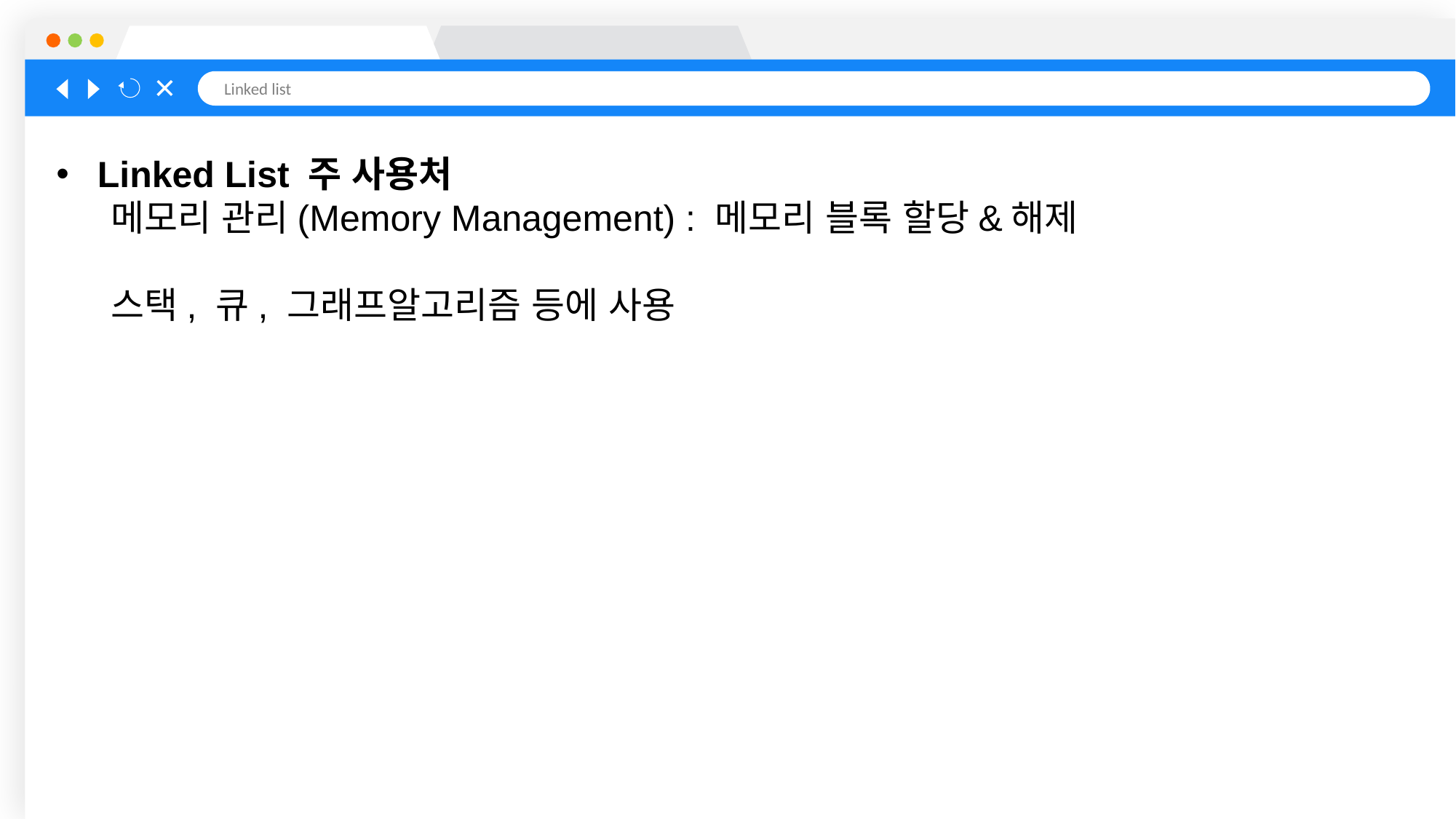

Linked list

#
Linked List 주 사용처
메모리 관리(Memory Management) : 메모리 블록 할당&해제

스택, 큐, 그래프알고리즘 등에 사용